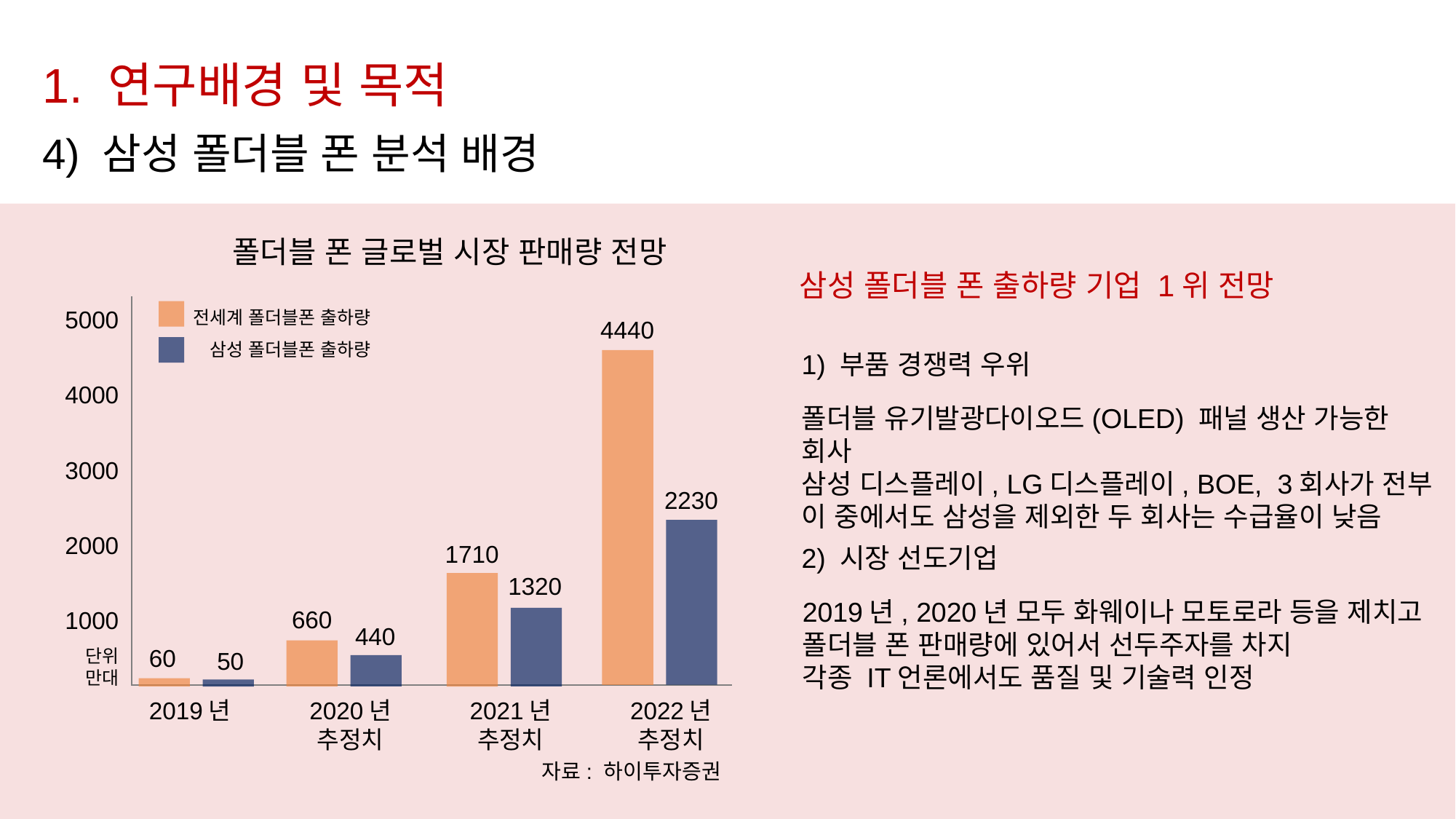

1. 연구배경 및 목적
4) 삼성 폴더블 폰 분석 배경

폴더블 폰 글로벌 시장 판매량 전망
삼성 폴더블 폰 출하량 기업 1위 전망

5000
전세계 폴더블폰 출하량

4440
   삼성 폴더블폰 출하량

1) 부품 경쟁력 우위

4000
폴더블 유기발광다이오드(OLED) 패널 생산 가능한 회사
삼성 디스플레이, LG디스플레이, BOE,  3회사가 전부
이 중에서도 삼성을 제외한 두 회사는 수급율이 낮음
3000
2230

2000
1710
2) 시장 선도기업
1320

2019년, 2020년 모두 화웨이나 모토로라 등을 제치고
폴더블 폰 판매량에 있어서 선두주자를 차지
각종 IT언론에서도 품질 및 기술력 인정
660
1000

440
60
단위
만대

50

2019년
2020년
추정치
2021년
추정치
2022년
추정치
자료: 하이투자증권